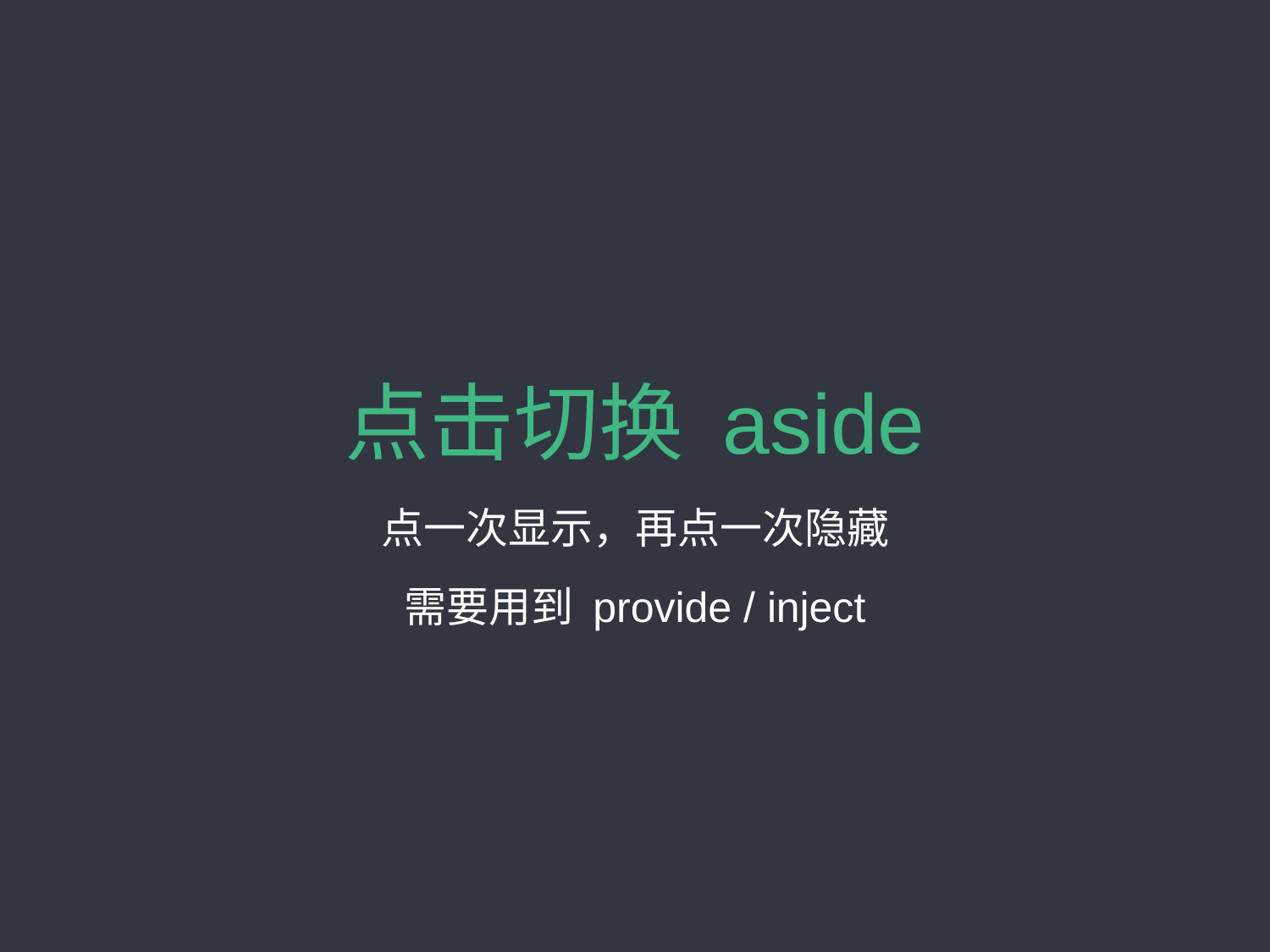

# 点击切换 aside
点一次显示，再点一次隐藏
需要用到 provide / inject